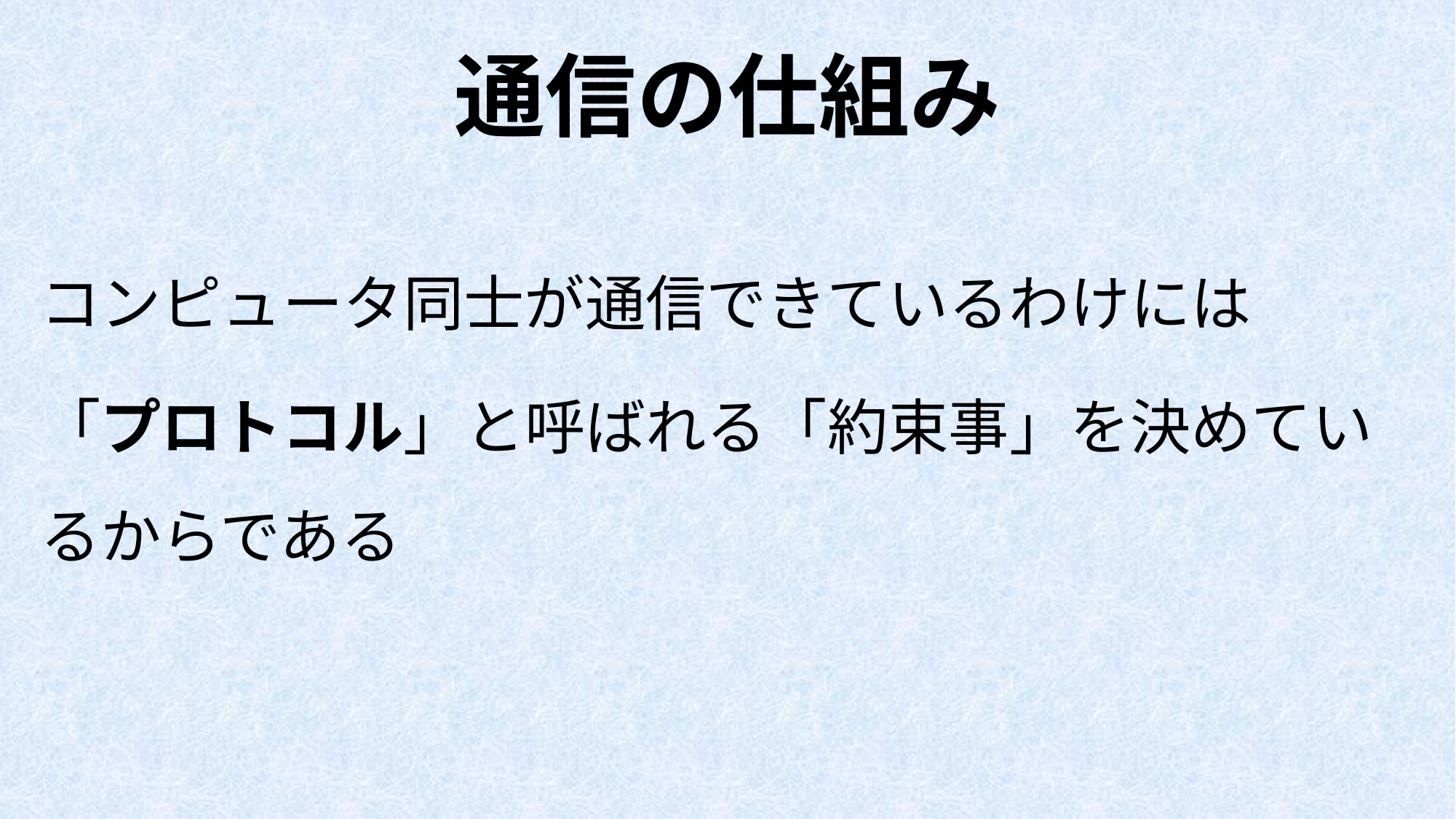

# 通信の仕組み
コンピュータ同士が通信できているわけには
「プロトコル」と呼ばれる「約束事」を決めているからである